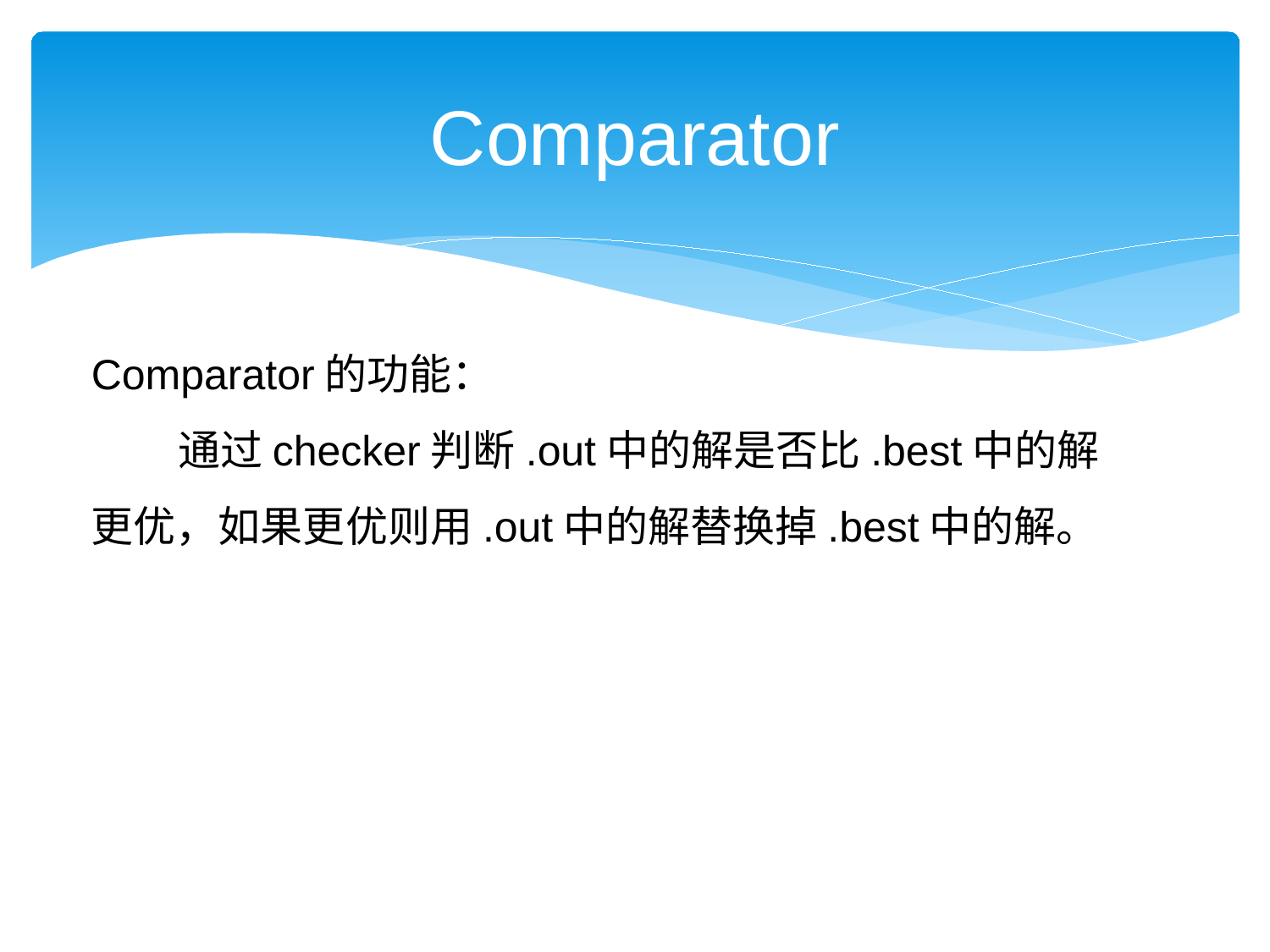

# Comparator
Comparator的功能：
        通过checker判断.out中的解是否比.best中的解更优，如果更优则用.out中的解替换掉.best中的解。